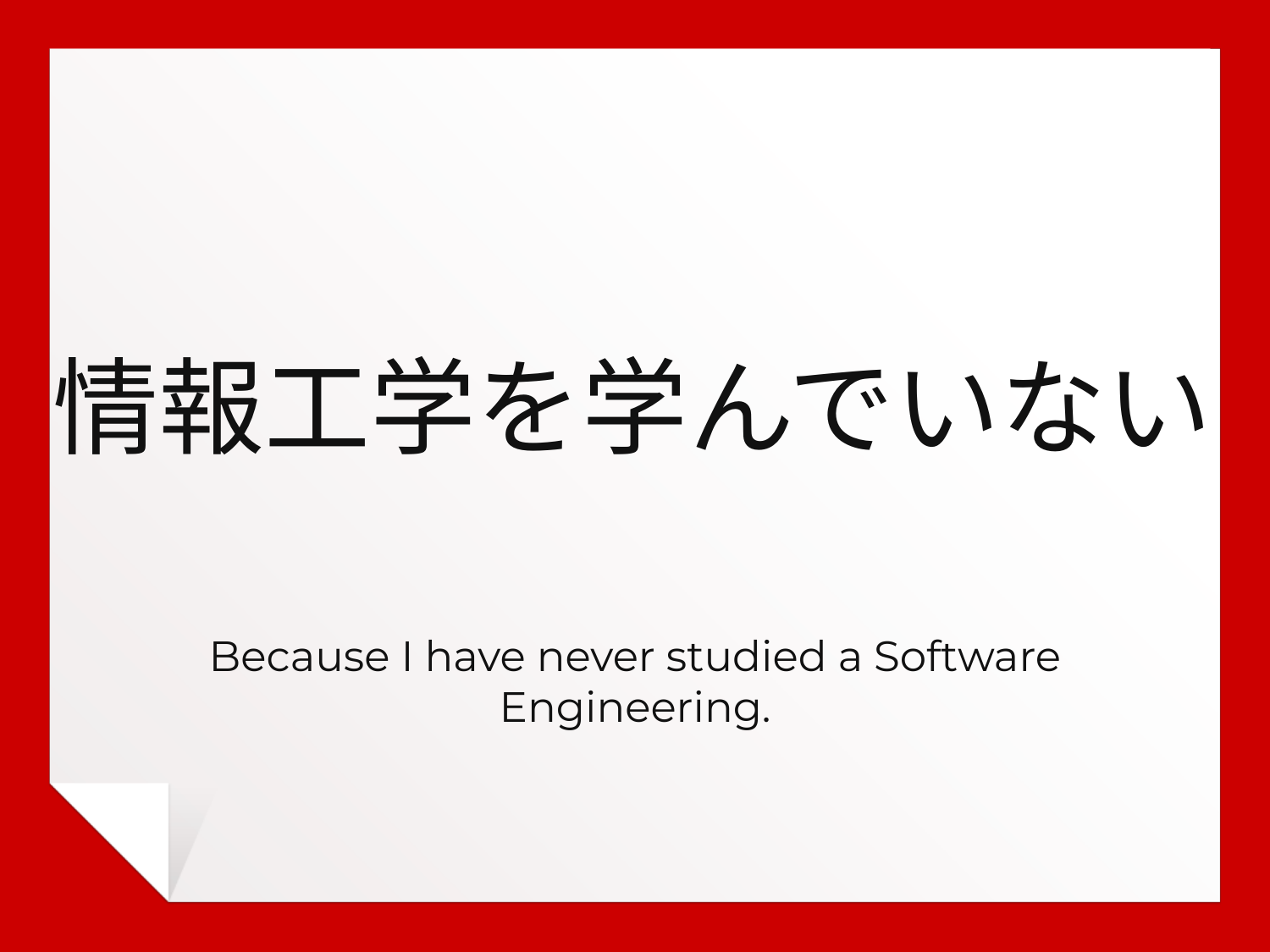

情報工学を学んでいない
Because I have never studied a Software Engineering.